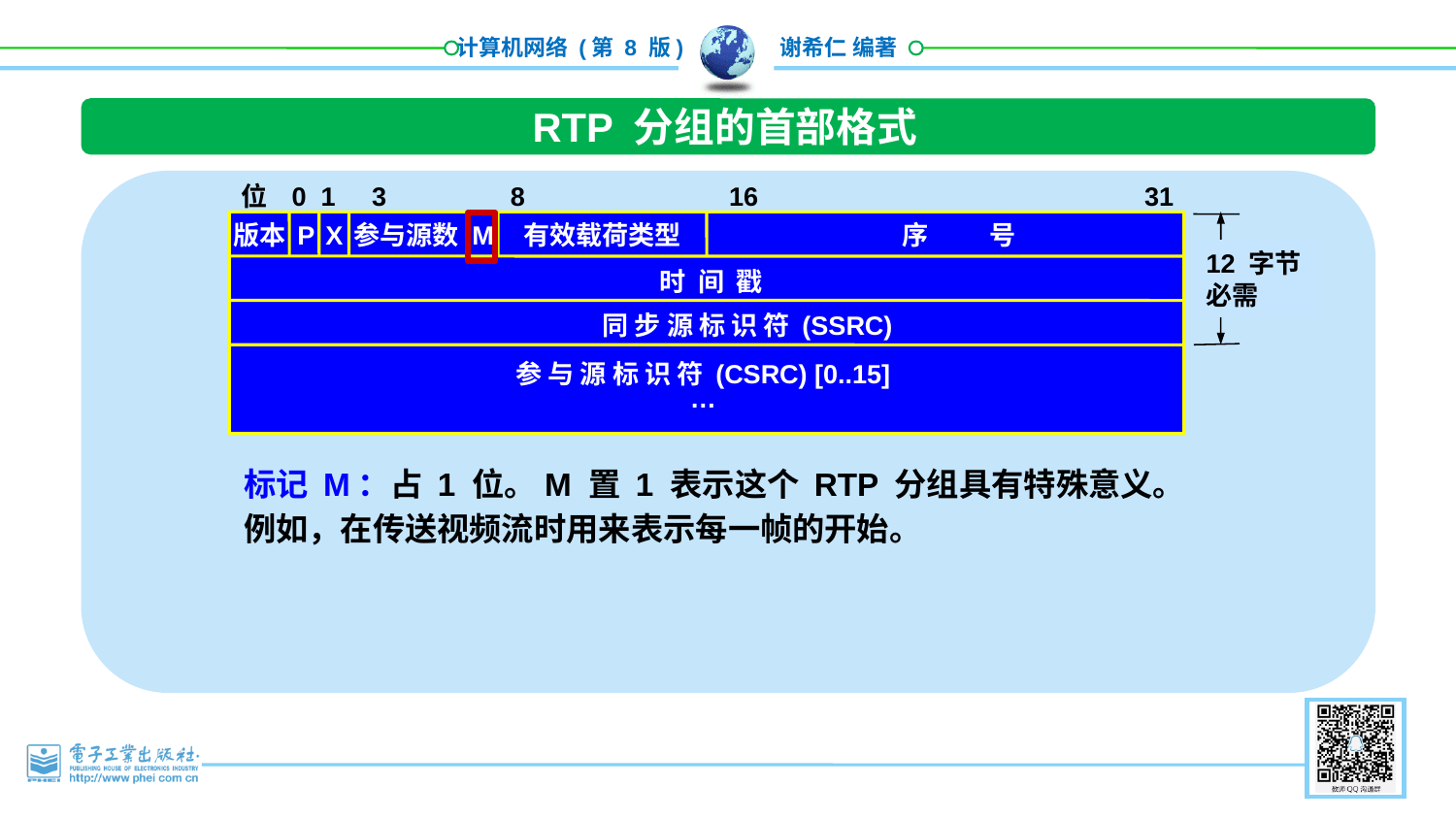

RTP 分组的首部格式

位   0  1     3                 8                            16                                                     31
版本

参与源数

有效载荷类型

X
M
序          号
P

12 字节
必需

时  间  戳

同 步 源 标 识 符 (SSRC)

参 与 源 标 识 符 (CSRC) [0..15]
…
标记 M：占 1 位。M 置 1 表示这个 RTP 分组具有特殊意义。例如，在传送视频流时用来表示每一帧的开始。